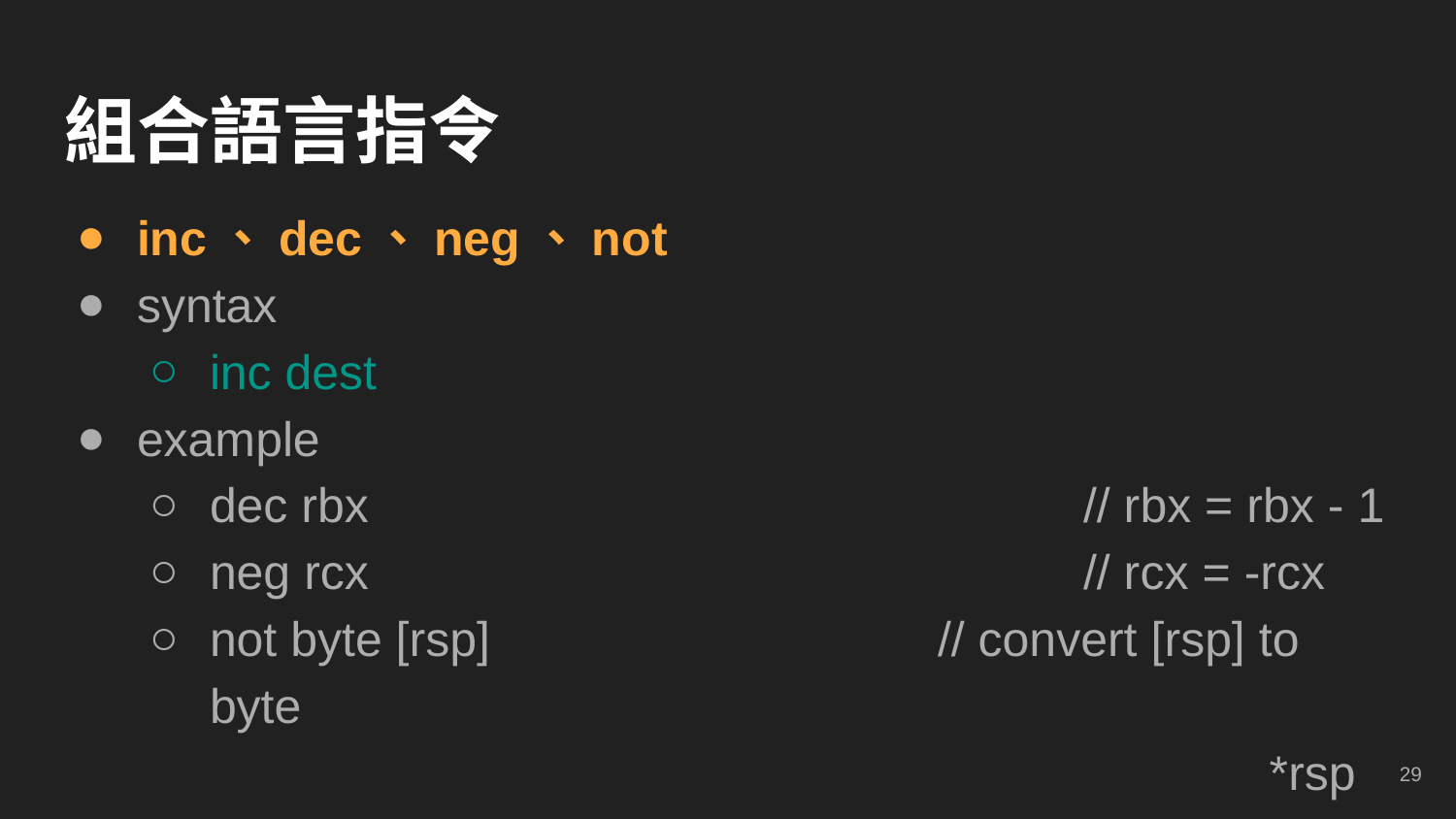

# 組合語言指令
inc、dec、neg、not
syntax
inc dest
example
dec rbx					// rbx = rbx - 1
neg rcx					// rcx = -rcx
not byte [rsp]				// convert [rsp] to byte
							   *rsp = ~(*rsp)
29